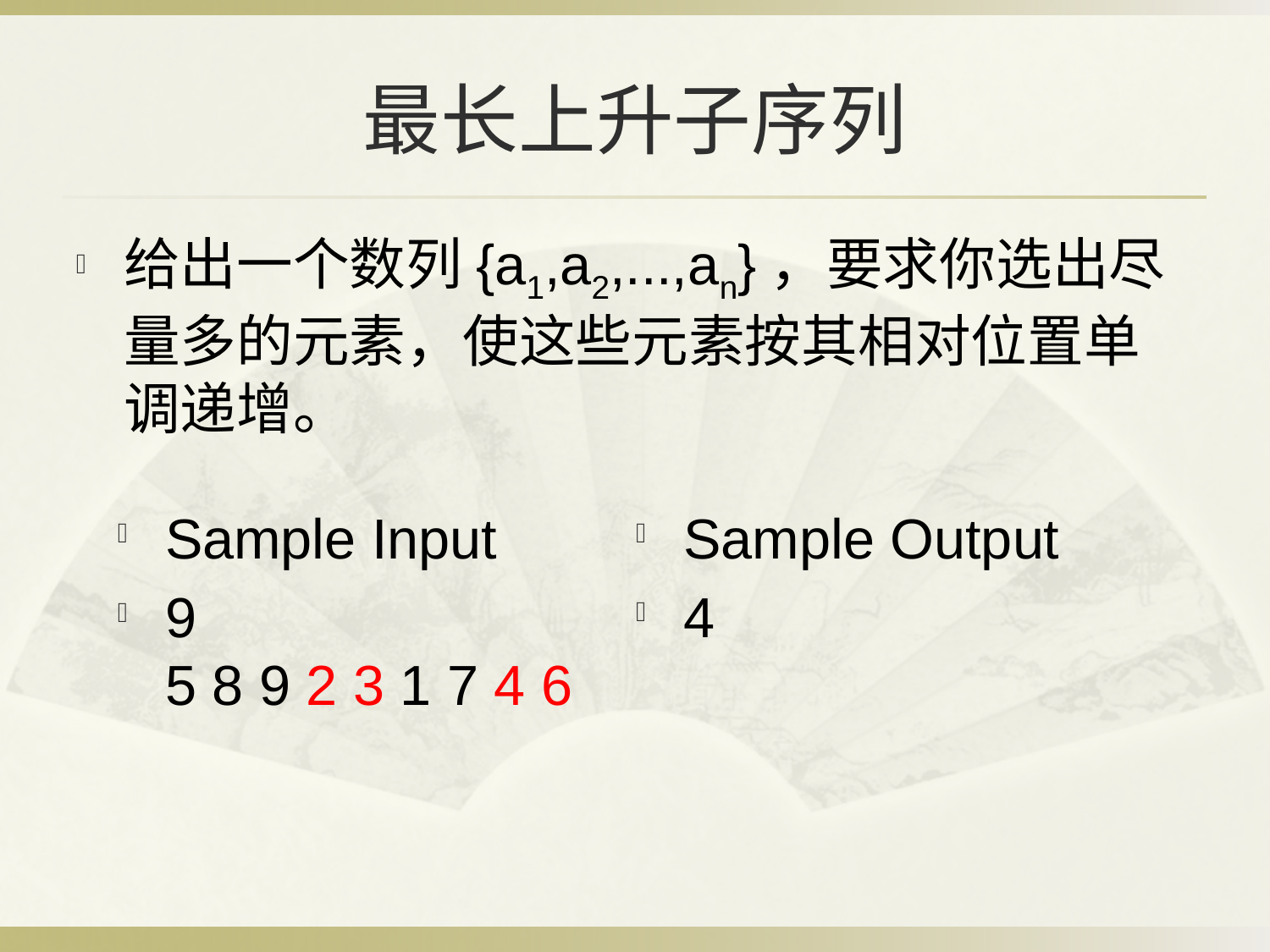

# 最长上升子序列
给出一个数列{a1,a2,...,an}，要求你选出尽量多的元素，使这些元素按其相对位置单调递增。
Sample Output
4
Sample Input
9
5 8 9 2 3 1 7 4 6